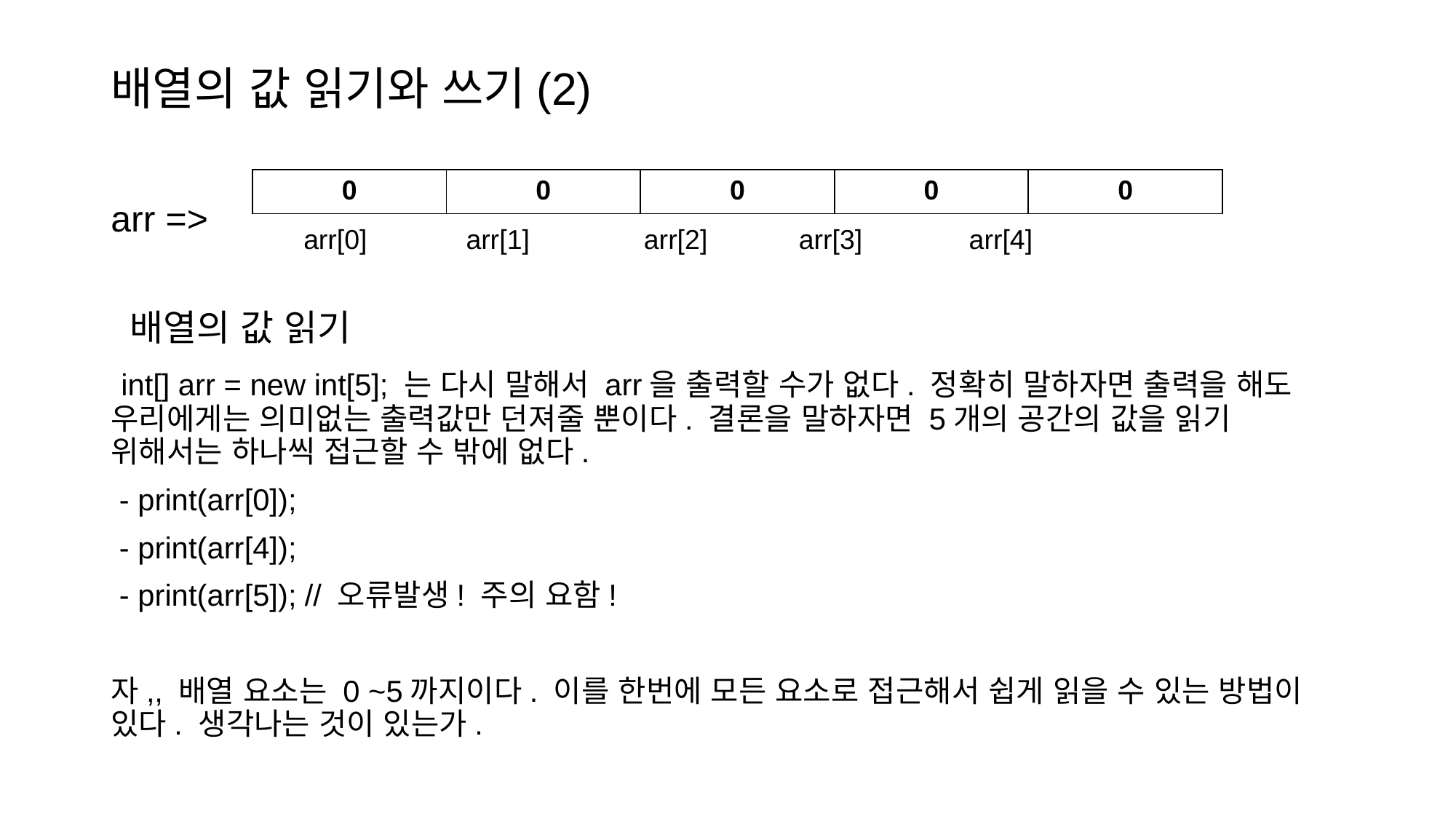

# 배열의 값 읽기와 쓰기(2)

arr =>

 배열의 값 읽기
 int[] arr = new int[5]; 는 다시 말해서 arr을 출력할 수가 없다. 정확히 말하자면 출력을 해도 우리에게는 의미없는 출력값만 던져줄 뿐이다. 결론을 말하자면 5개의 공간의 값을 읽기 위해서는 하나씩 접근할 수 밖에 없다.
 - print(arr[0]);
 - print(arr[4]);
 - print(arr[5]); // 오류발생! 주의 요함!

자,, 배열 요소는 0 ~5까지이다. 이를 한번에 모든 요소로 접근해서 쉽게 읽을 수 있는 방법이 있다. 생각나는 것이 있는가.

| 0 | 0 | 0 | 0 | 0 |
| --- | --- | --- | --- | --- |
     arr[0]             arr[1]               arr[2]            arr[3]              arr[4]